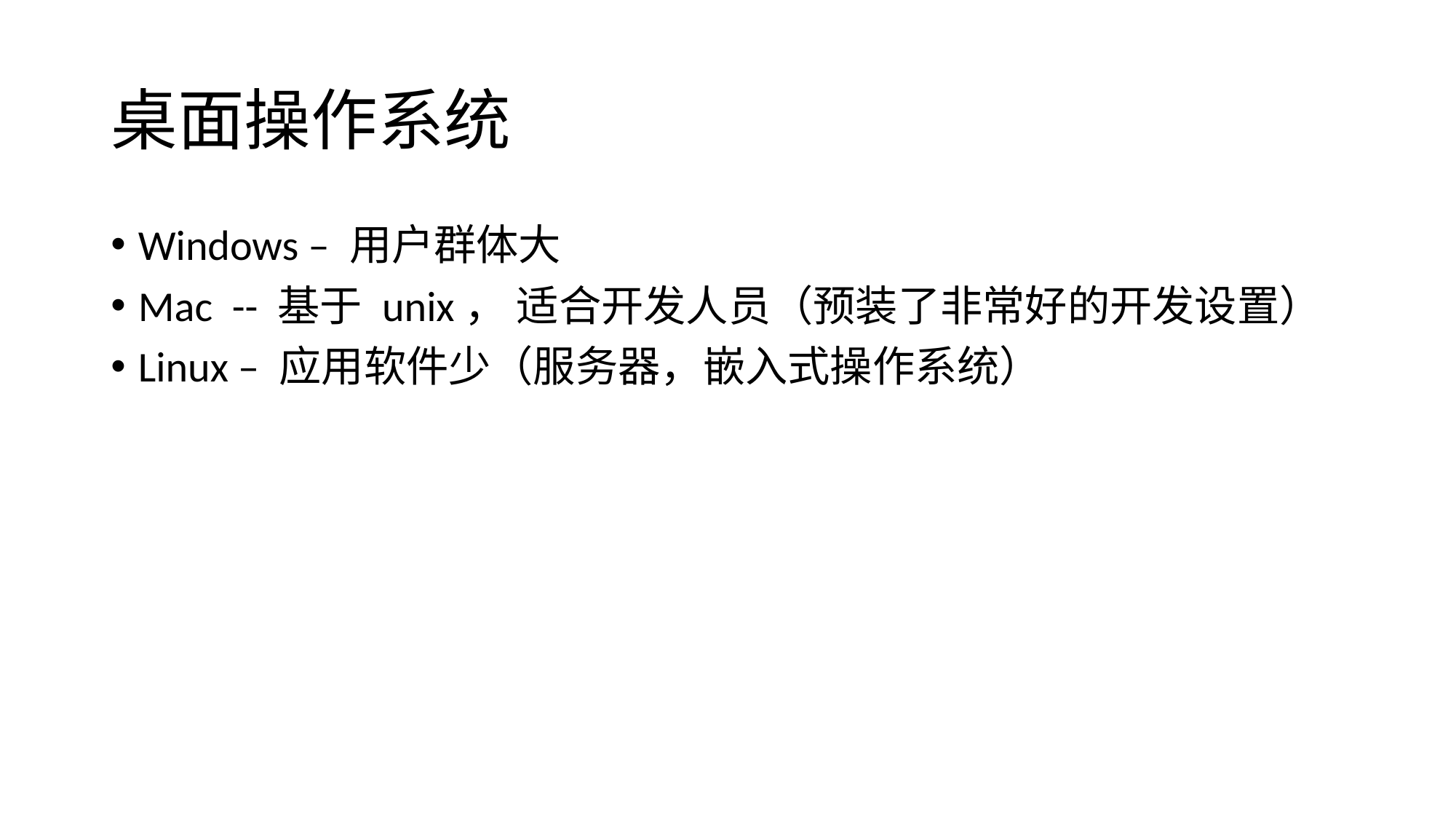

# 桌面操作系统
Windows – 用户群体大
Mac  -- 基于 unix， 适合开发人员（预装了非常好的开发设置）
Linux – 应用软件少（服务器，嵌入式操作系统）